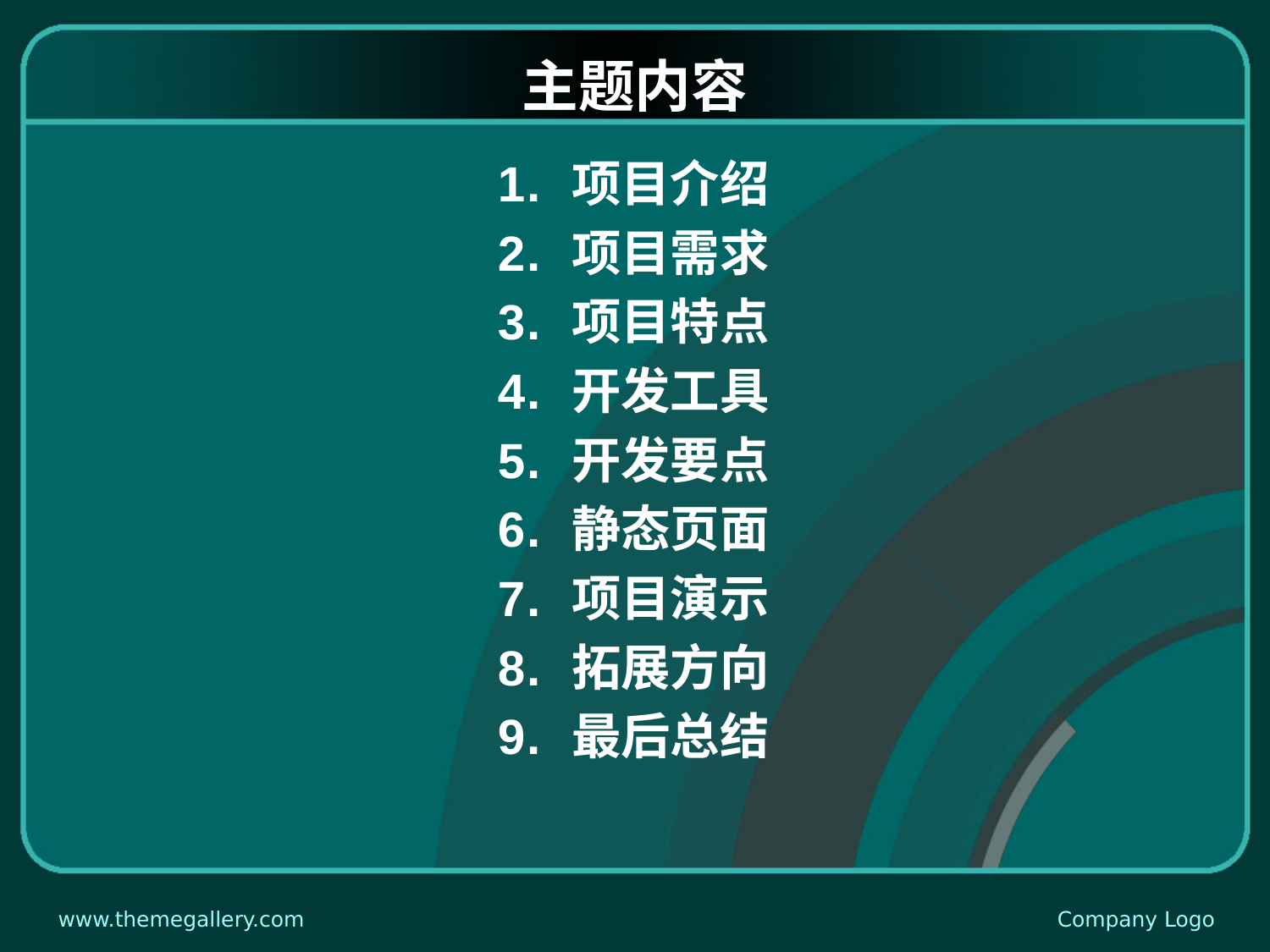

# 主题内容
项目介绍
项目需求
项目特点
开发工具
开发要点
静态页面
项目演示
拓展方向
最后总结

www.themegallery.com
Company Logo